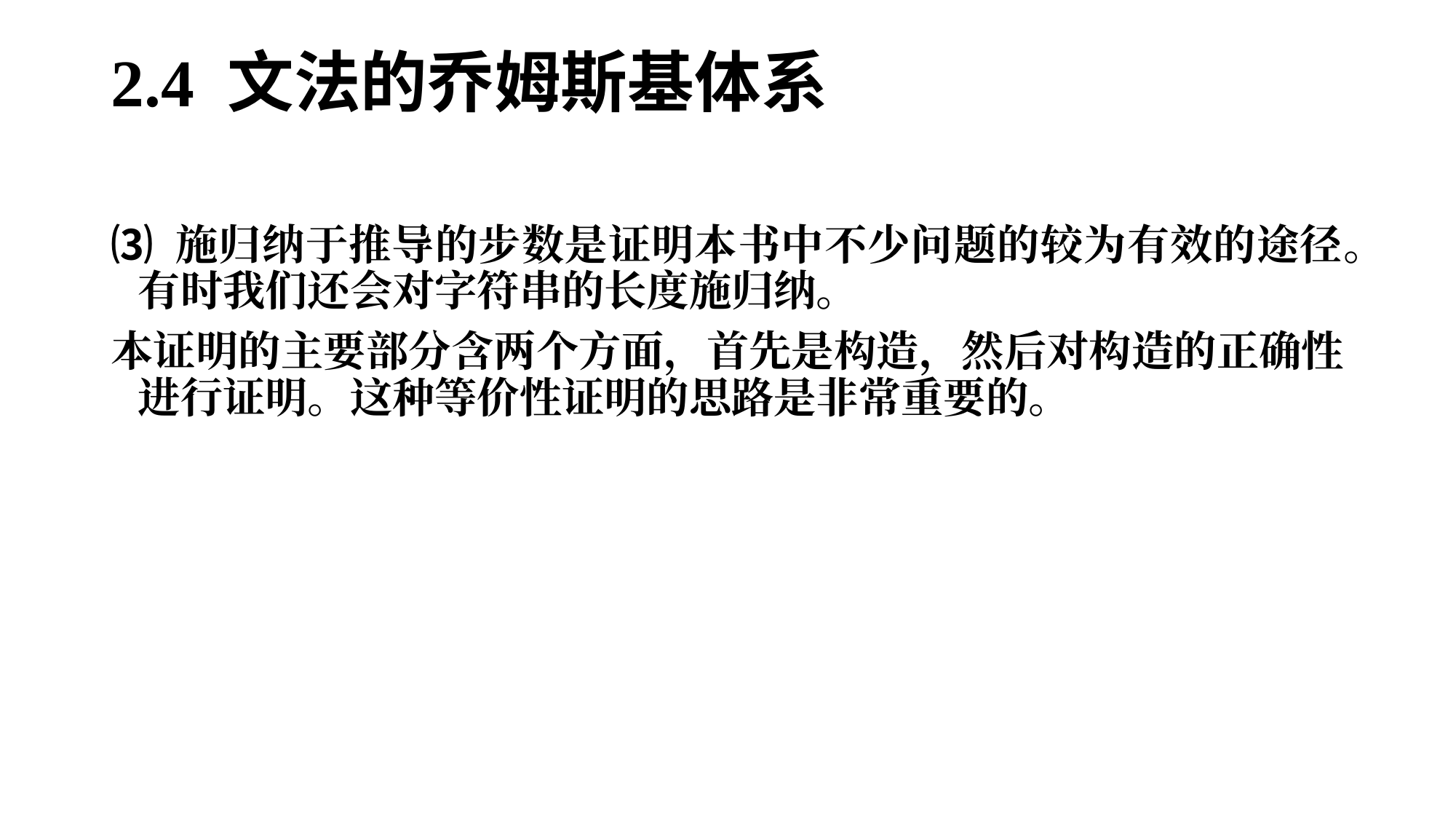

# 2.4 文法的乔姆斯基体系
⑶ 施归纳于推导的步数是证明本书中不少问题的较为有效的途径。有时我们还会对字符串的长度施归纳。
本证明的主要部分含两个方面，首先是构造，然后对构造的正确性进行证明。这种等价性证明的思路是非常重要的。
23